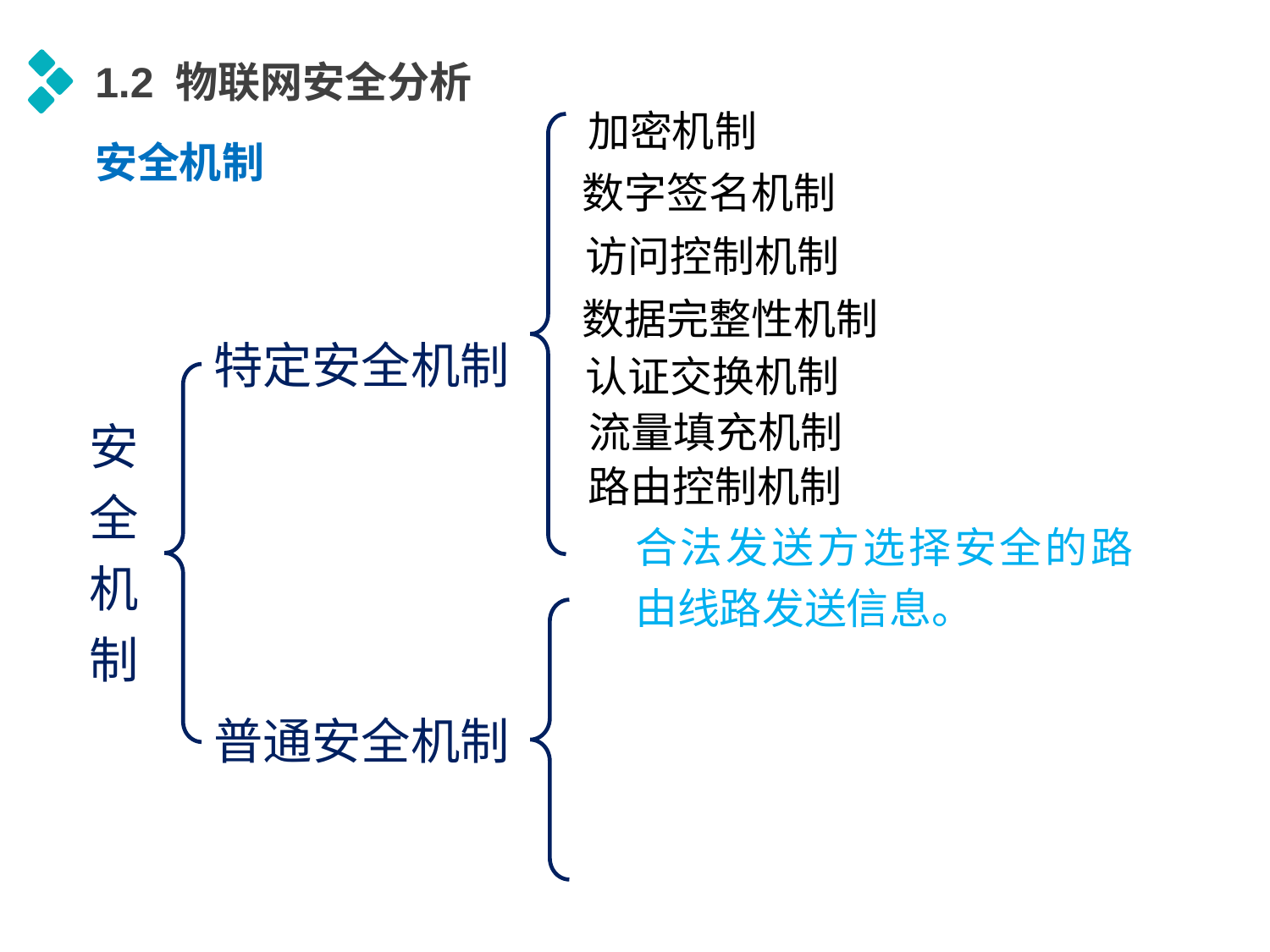

1.2 物联网安全分析

加密机制

安全机制
数字签名机制
访问控制机制
数据完整性机制
特定安全机制
认证交换机制
安全机制

流量填充机制
路由控制机制
合法发送方选择安全的路由线路发送信息。

普通安全机制
延时符